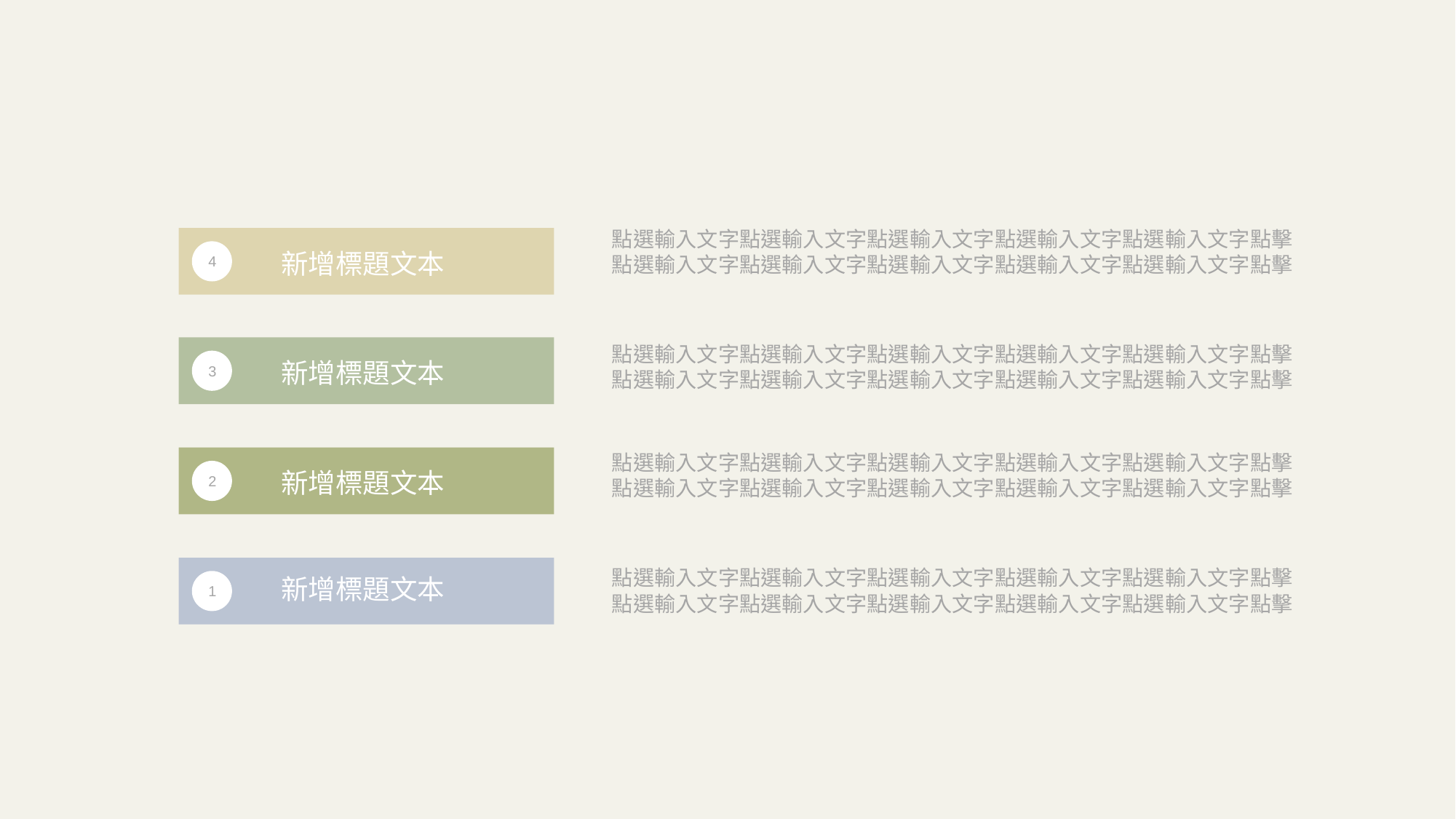

點選輸入文字點選輸入文字點選輸入文字點選輸入文字點選輸入文字點擊
點選輸入文字點選輸入文字點選輸入文字點選輸入文字點選輸入文字點擊

4
新增標題文本
點選輸入文字點選輸入文字點選輸入文字點選輸入文字點選輸入文字點擊
點選輸入文字點選輸入文字點選輸入文字點選輸入文字點選輸入文字點擊

3
新增標題文本
點選輸入文字點選輸入文字點選輸入文字點選輸入文字點選輸入文字點擊
點選輸入文字點選輸入文字點選輸入文字點選輸入文字點選輸入文字點擊

新增標題文本
2

新增標題文本
1
點選輸入文字點選輸入文字點選輸入文字點選輸入文字點選輸入文字點擊
點選輸入文字點選輸入文字點選輸入文字點選輸入文字點選輸入文字點擊